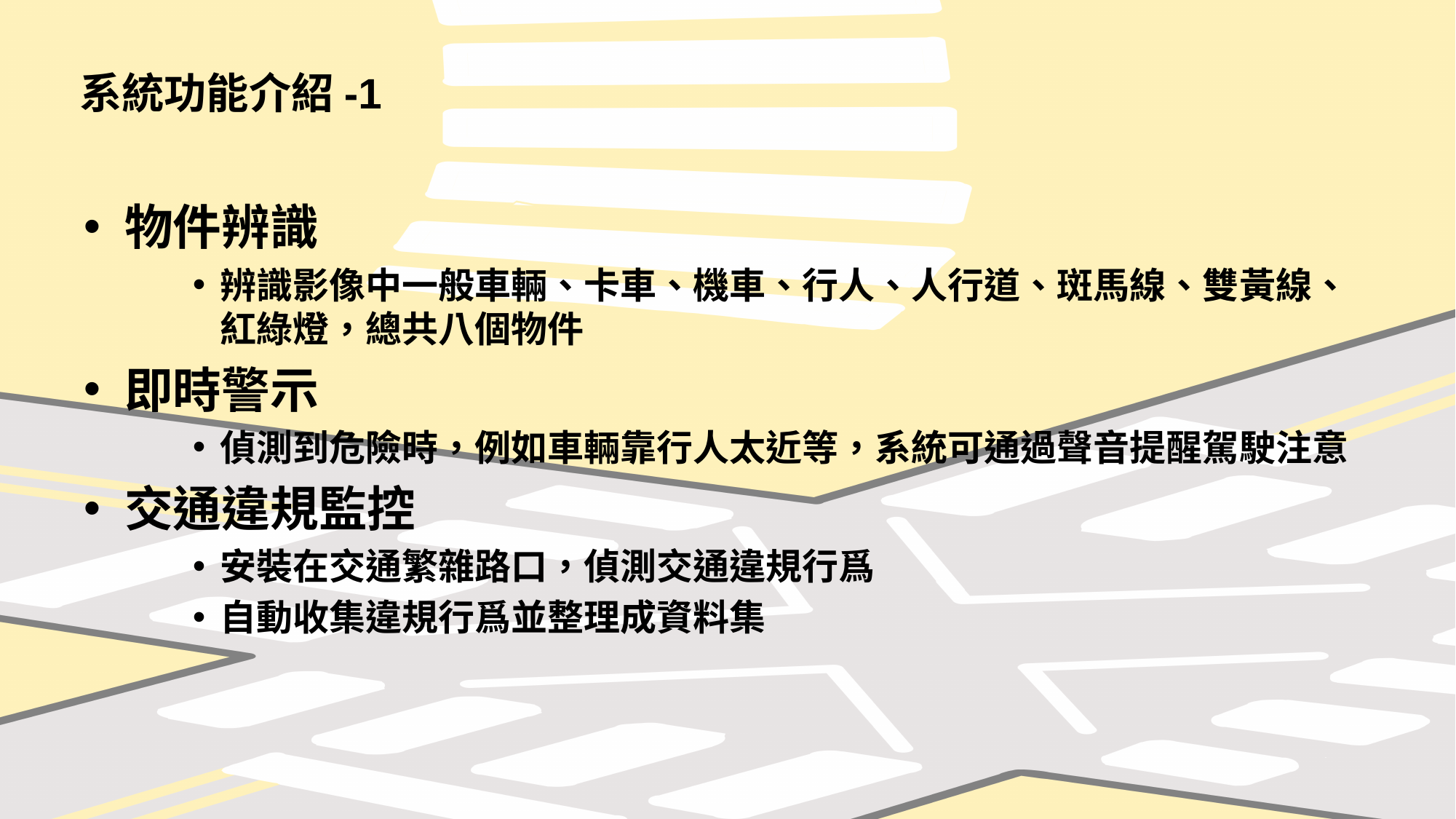

系統功能介紹-1
物件辨識
辨識影像中一般車輛、卡車、機車、行人、人行道、斑馬線、雙黃線、紅綠燈，總共八個物件
即時警示
偵測到危險時，例如車輛靠行人太近等，系統可通過聲音提醒駕駛注意
交通違規監控
安裝在交通繁雜路口，偵測交通違規行爲
自動收集違規行爲並整理成資料集